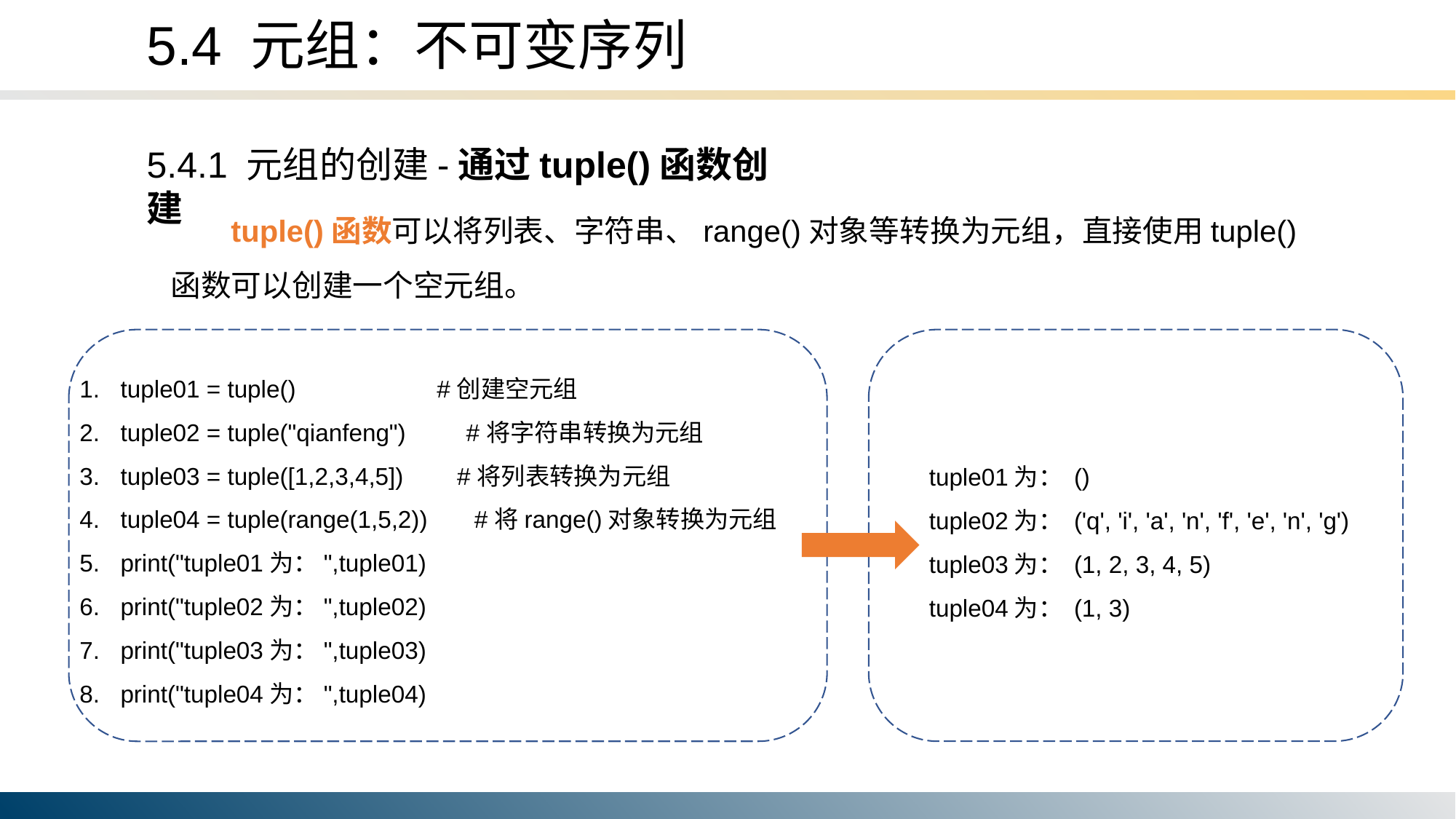

5.4 元组：不可变序列
5.4.1 元组的创建-通过tuple()函数创建
tuple()函数可以将列表、字符串、range()对象等转换为元组，直接使用tuple()函数可以创建一个空元组。

tuple01 = tuple()                     #创建空元组
tuple02 = tuple("qianfeng")         #将字符串转换为元组
tuple03 = tuple([1,2,3,4,5])        #将列表转换为元组
tuple04 = tuple(range(1,5,2))       #将range()对象转换为元组
print("tuple01为：",tuple01)
print("tuple02为：",tuple02)
print("tuple03为：",tuple03)
print("tuple04为：",tuple04)
tuple01为： ()
tuple02为： ('q', 'i', 'a', 'n', 'f', 'e', 'n', 'g')
tuple03为： (1, 2, 3, 4, 5)
tuple04为： (1, 3)